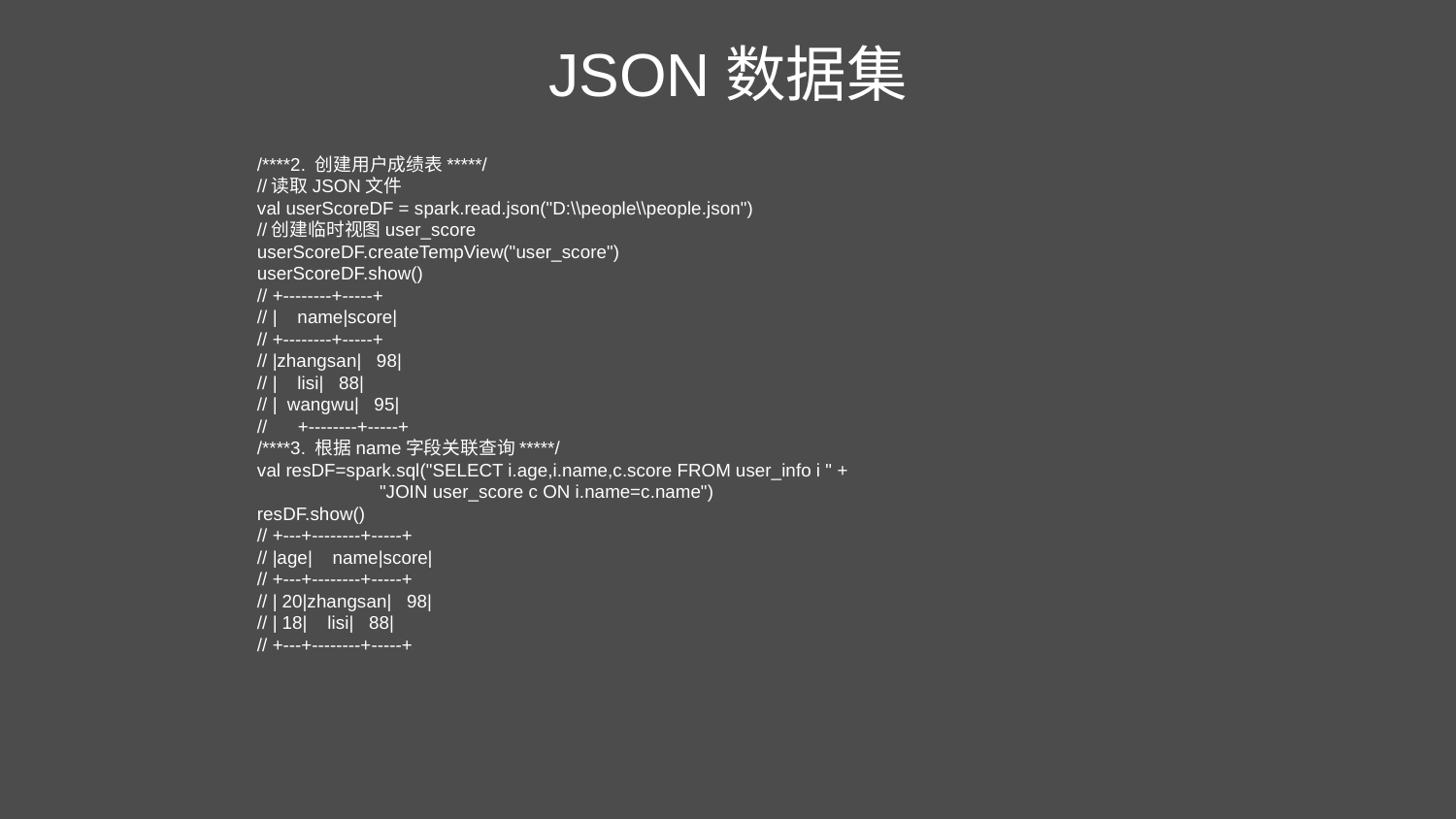

JSON数据集

      /****2. 创建用户成绩表*****/
      //读取JSON文件
      val userScoreDF = spark.read.json("D:\\people\\people.json")
      //创建临时视图user_score
      userScoreDF.createTempView("user_score")
      userScoreDF.show()
      // +--------+-----+
      // |    name|score|
      // +--------+-----+
      // |zhangsan|   98|
      // |    lisi|   88|
      // |  wangwu|   95|
      //      +--------+-----+
      /****3. 根据name字段关联查询*****/
      val resDF=spark.sql("SELECT i.age,i.name,c.score FROM user_info i " +
                              "JOIN user_score c ON i.name=c.name")
      resDF.show()
      // +---+--------+-----+
      // |age|    name|score|
      // +---+--------+-----+
      // | 20|zhangsan|   98|
      // | 18|    lisi|   88|
      // +---+--------+-----+